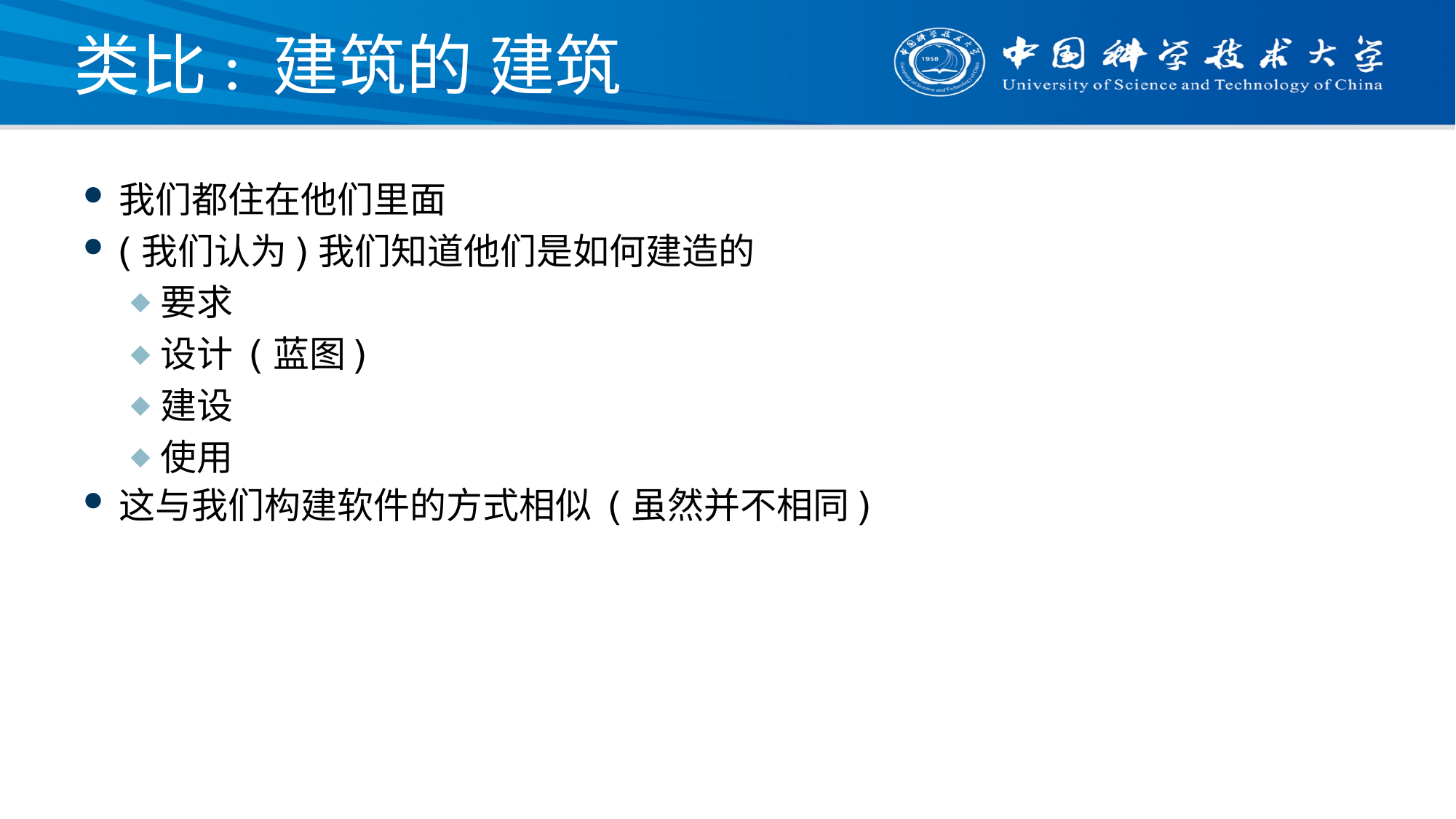

# 类比: 建筑的 建筑
我们都住在他们里面
(我们认为)我们知道他们是如何建造的
要求
设计 (蓝图)
建设
使用
这与我们构建软件的方式相似 (虽然并不相同)